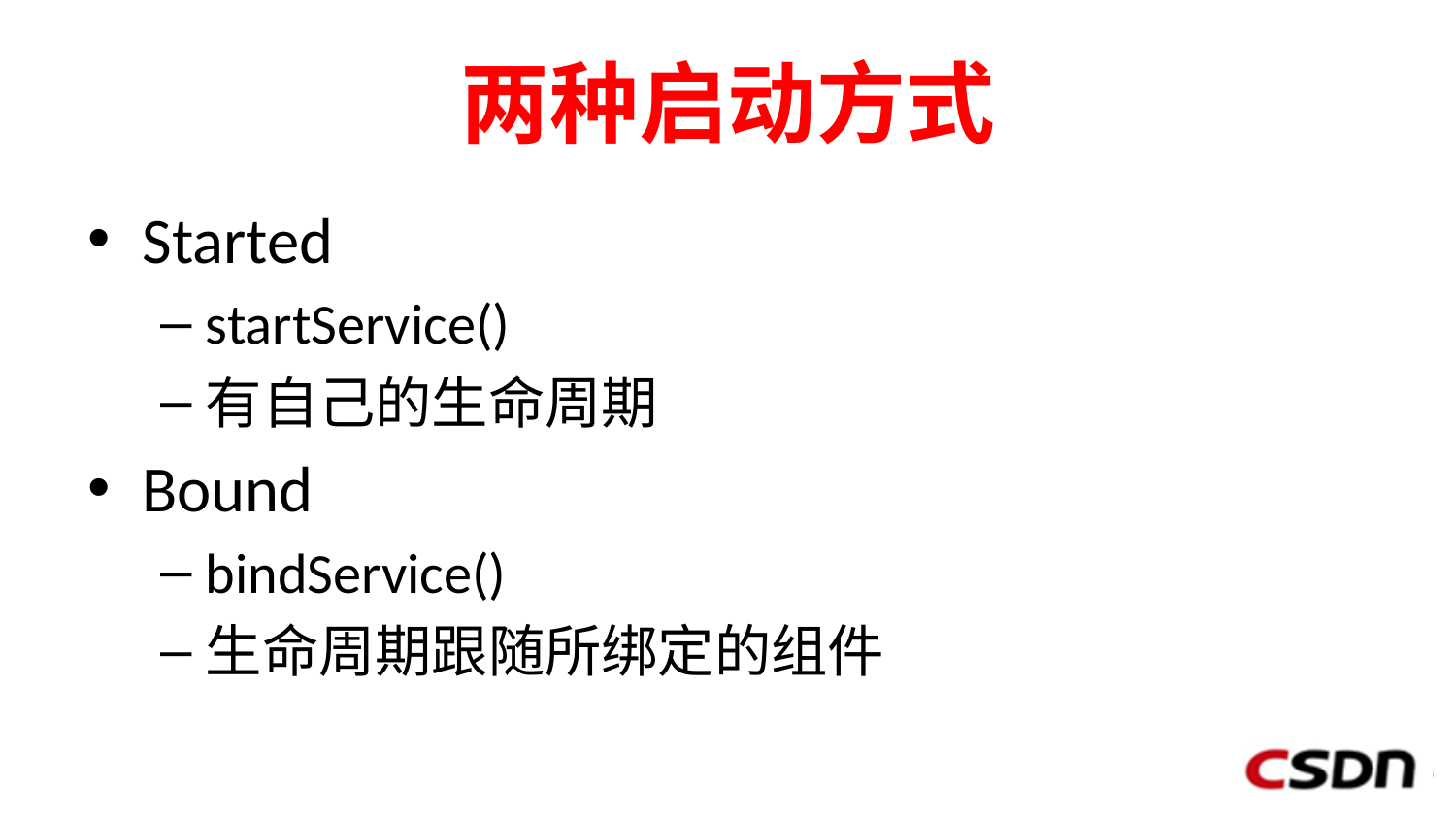

# 两种启动方式
Started
startService()
有自己的生命周期
Bound
bindService()
生命周期跟随所绑定的组件